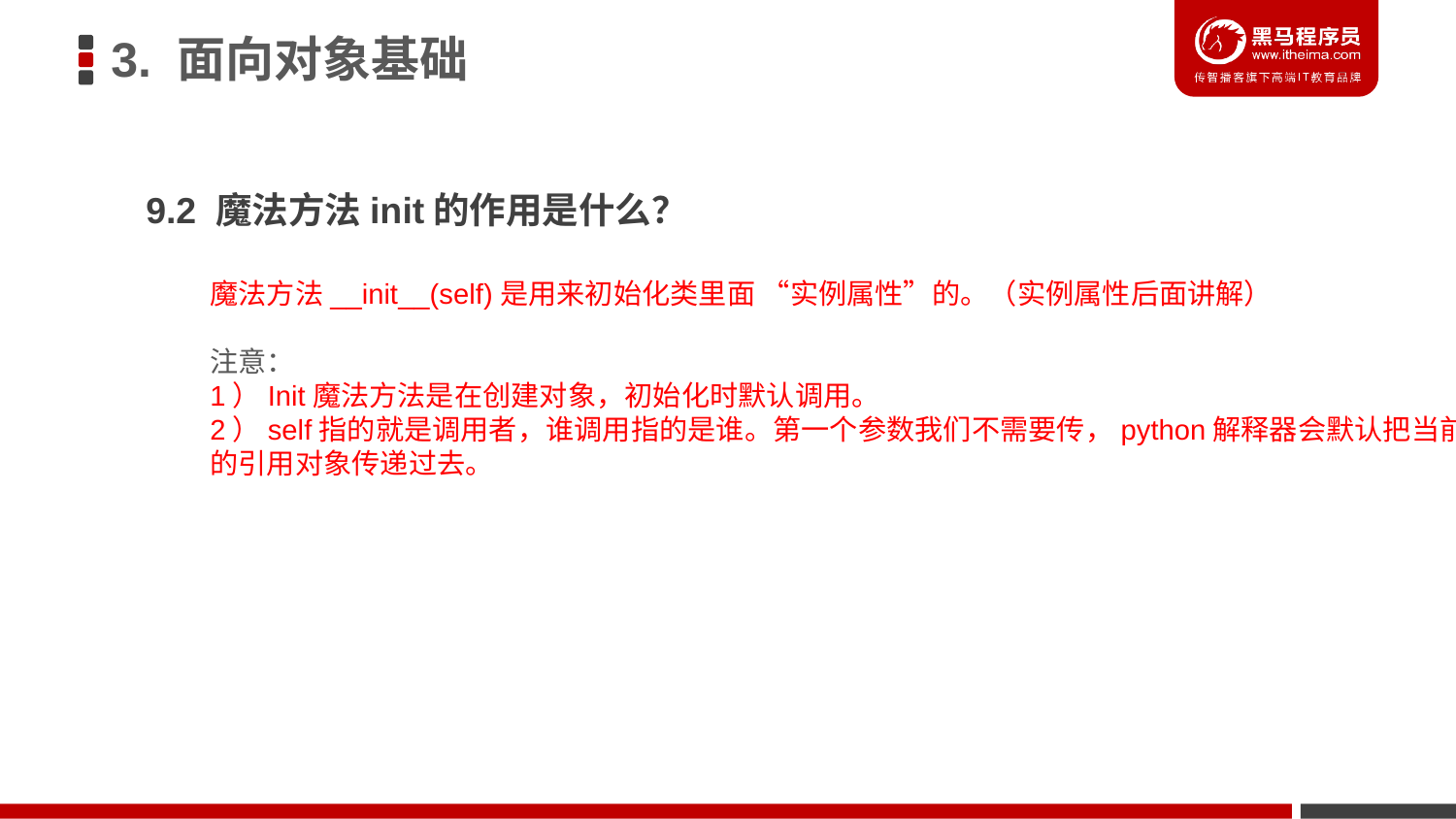

3. 面向对象基础

9.2 魔法方法init的作用是什么？
魔法方法__init__(self)是用来初始化类里面 “实例属性”的。（实例属性后面讲解）

注意：
1）Init魔法方法是在创建对象，初始化时默认调用。
2）self指的就是调用者，谁调用指的是谁。第一个参数我们不需要传，python解释器会默认把当前
的引用对象传递过去。